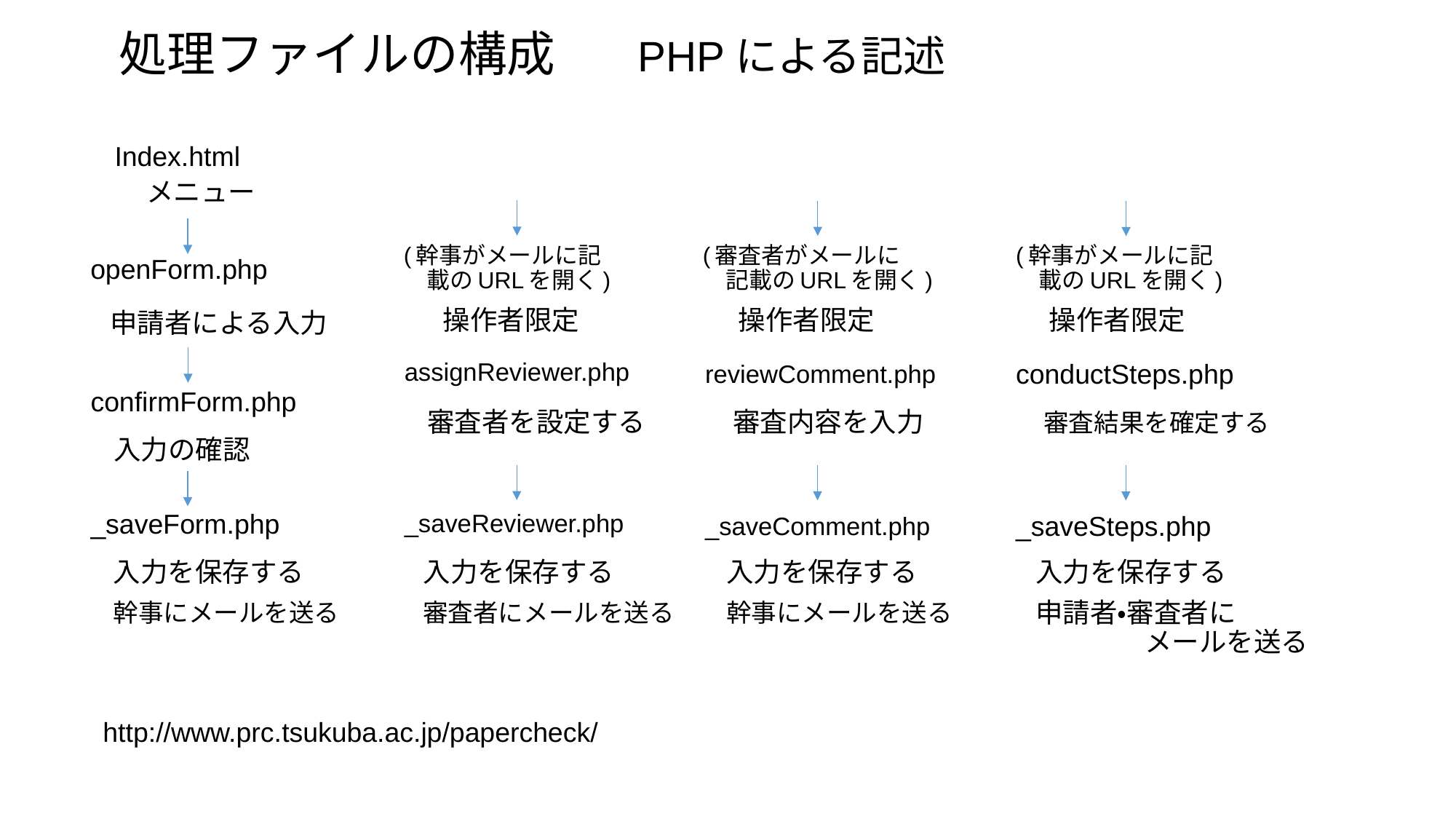

処理ファイルの構成 　 PHPによる記述
Index.html
メニュー
(幹事がメールに記
　載のURLを開く)
(審査者がメールに
　記載のURLを開く)
(幹事がメールに記
　載のURLを開く)
openForm.php
操作者限定
操作者限定
操作者限定
申請者による入力
assignReviewer.php
reviewComment.php
conductSteps.php
confirmForm.php
審査者を設定する
審査内容を入力
審査結果を確定する
入力の確認
_saveReviewer.php
_saveForm.php
_saveComment.php
_saveSteps.php
入力を保存する
入力を保存する
入力を保存する
入力を保存する
幹事にメールを送る
審査者にメールを送る
幹事にメールを送る
申請者・審査者に
　　　　メールを送る
http://www.prc.tsukuba.ac.jp/papercheck/